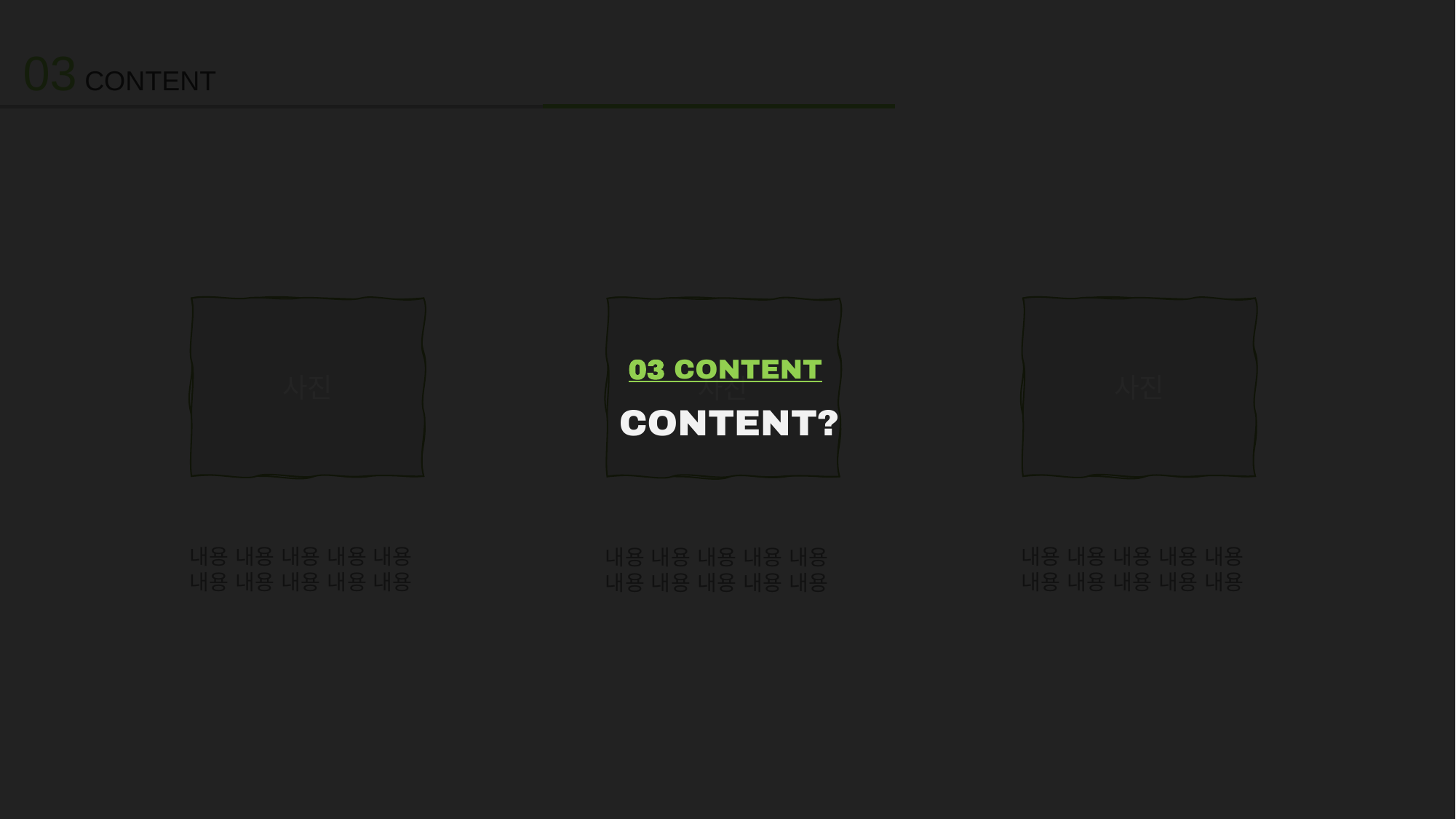

03 CONTENT
사진
사진
사진
03 CONTENT
CONTENT?
내용 내용 내용 내용 내용 내용 내용 내용 내용 내용
내용 내용 내용 내용 내용 내용 내용 내용 내용 내용
내용 내용 내용 내용 내용 내용 내용 내용 내용 내용